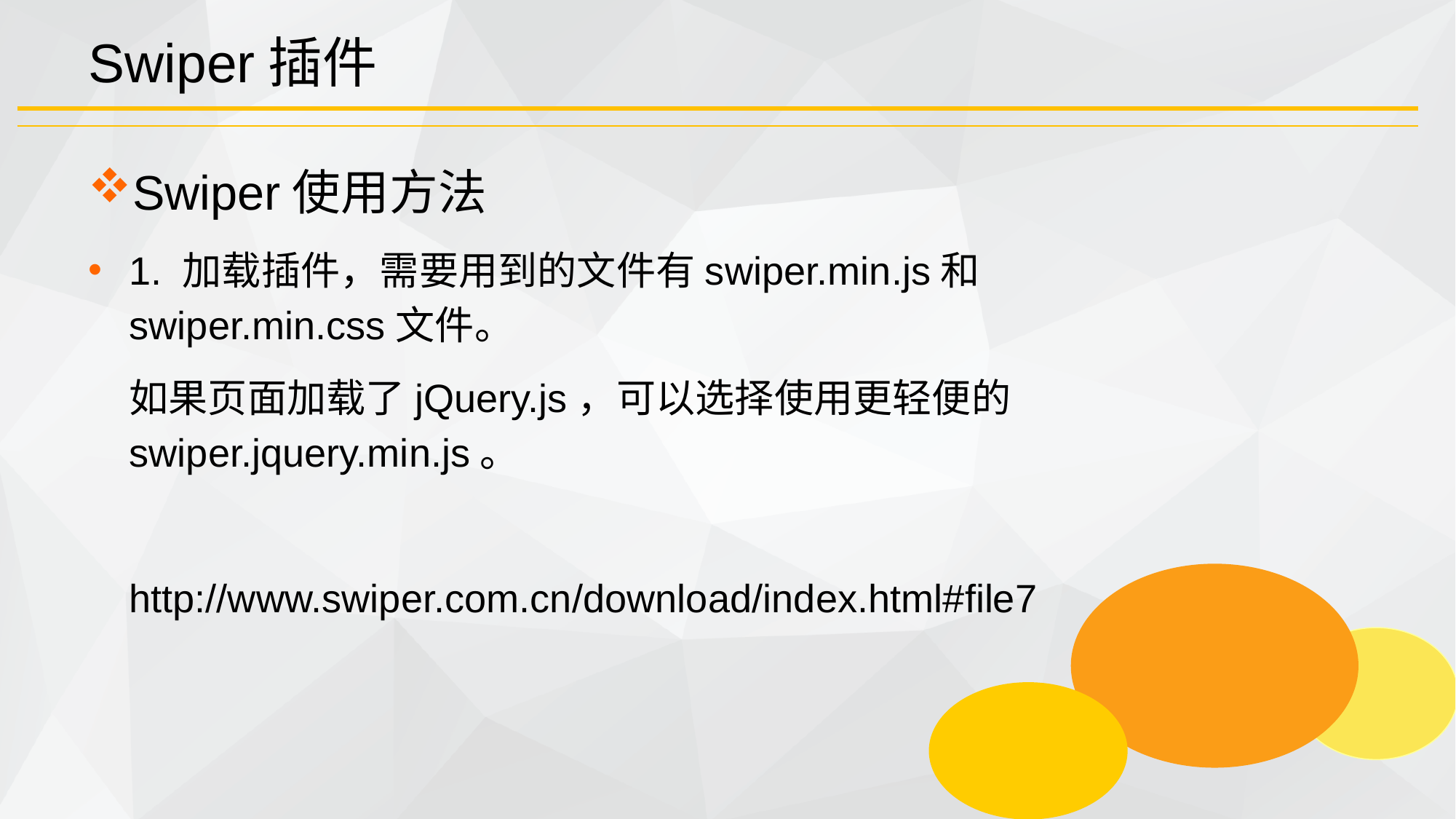

# Swiper插件
Swiper使用方法
1. 加载插件，需要用到的文件有swiper.min.js和swiper.min.css文件。
如果页面加载了jQuery.js，可以选择使用更轻便的swiper.jquery.min.js。

http://www.swiper.com.cn/download/index.html#file7